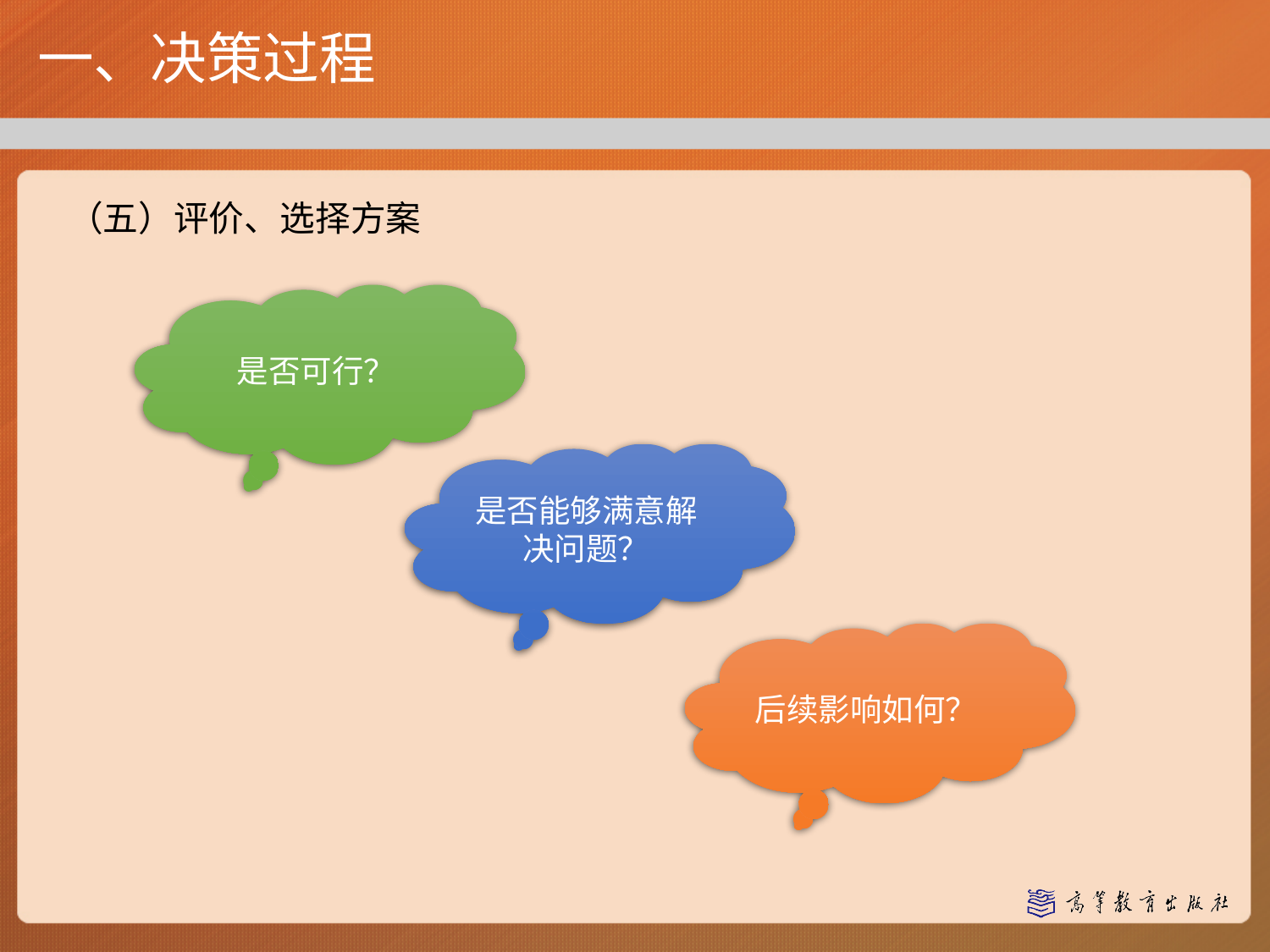

一、决策过程
（五）评价、选择方案
是否可行？
是否能够满意解决问题？
后续影响如何？